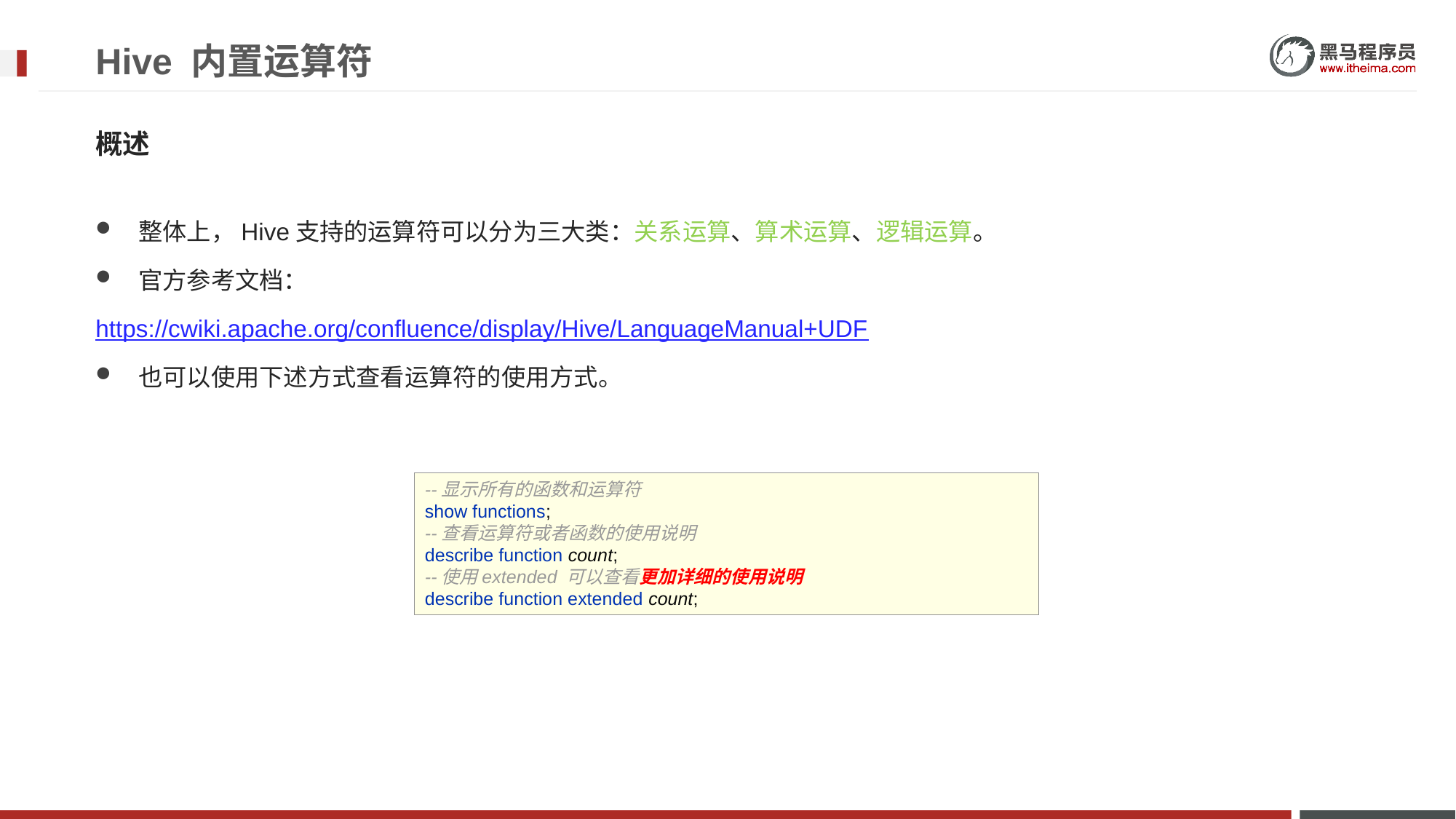

# Hive 内置运算符
概述
整体上，Hive支持的运算符可以分为三大类：关系运算、算术运算、逻辑运算。
官方参考文档：
https://cwiki.apache.org/confluence/display/Hive/LanguageManual+UDF
也可以使用下述方式查看运算符的使用方式。
--显示所有的函数和运算符
show functions;
--查看运算符或者函数的使用说明
describe function count;
--使用extended 可以查看更加详细的使用说明
describe function extended count;